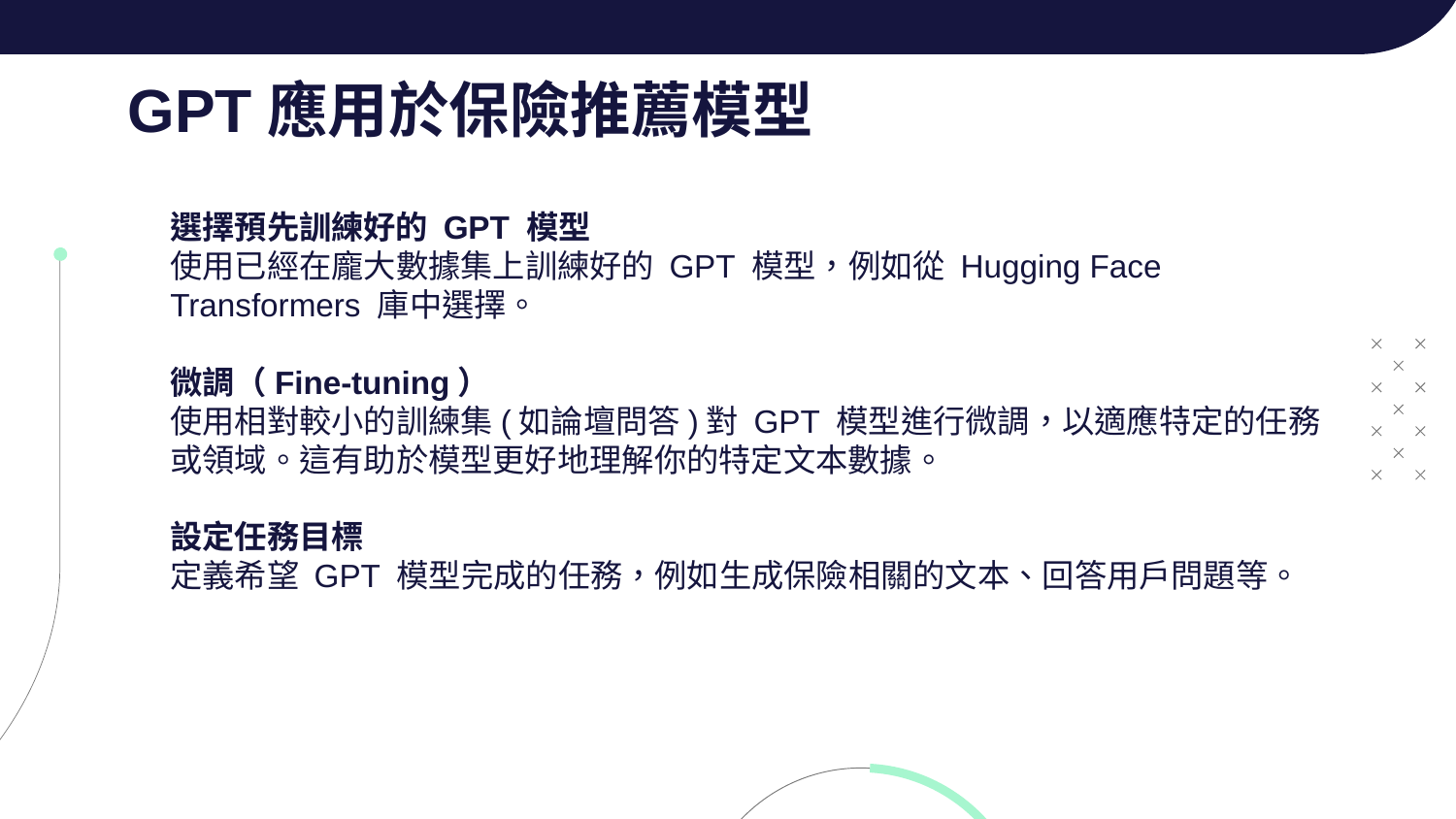

GPT應用於保險推薦模型
# 選擇預先訓練好的 GPT 模型 使用已經在龐大數據集上訓練好的 GPT 模型，例如從 Hugging Face Transformers 庫中選擇。 微調（Fine-tuning） 使用相對較小的訓練集(如論壇問答)對 GPT 模型進行微調，以適應特定的任務或領域。這有助於模型更好地理解你的特定文本數據。 設定任務目標 定義希望 GPT 模型完成的任務，例如生成保險相關的文本、回答用戶問題等。